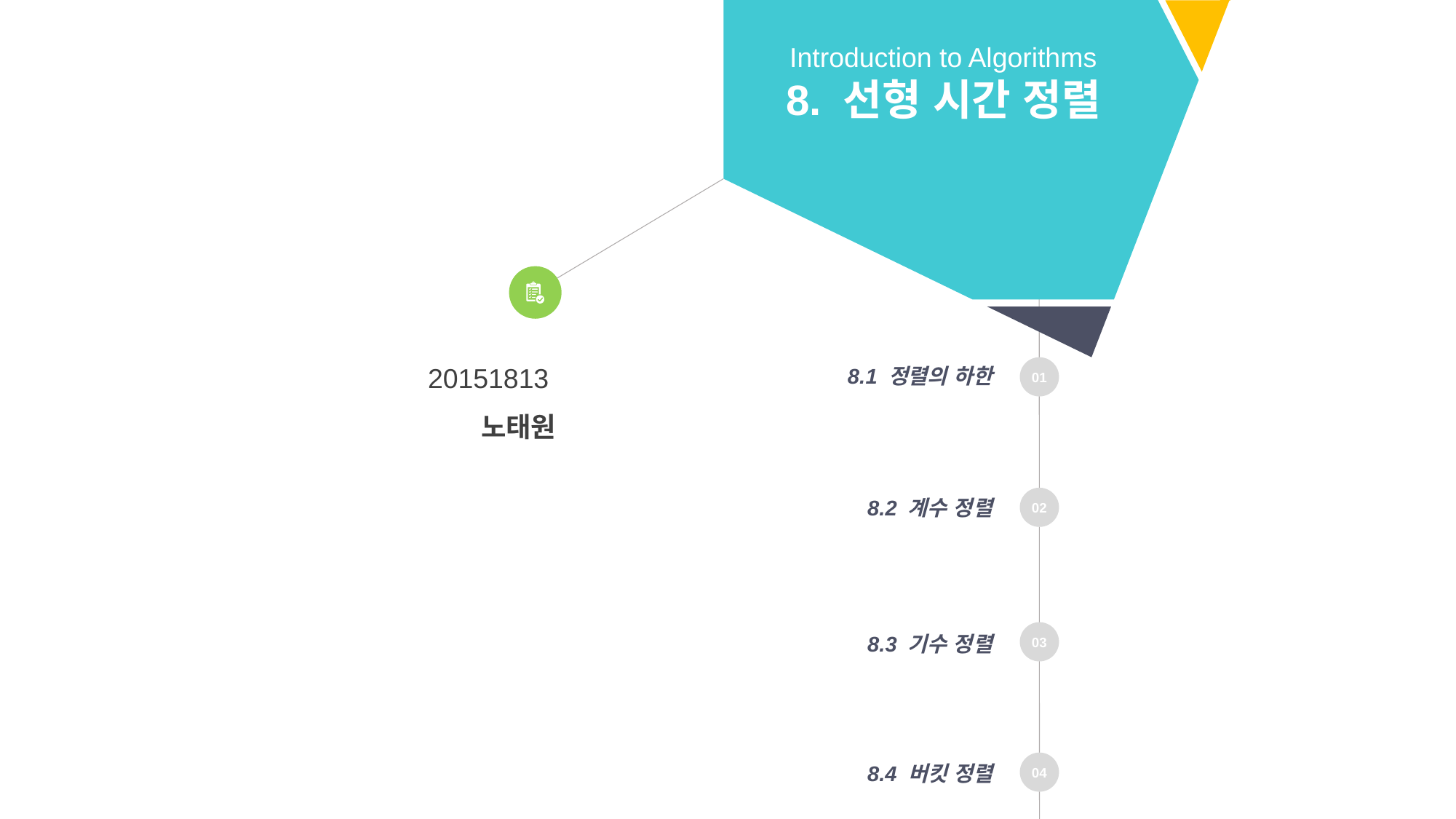

Introduction to Algorithms
8. 선형 시간 정렬

20151813
노태원
8.1 정렬의 하한
01
02
8.2 계수 정렬
03
8.3 기수 정렬
04
8.4 버킷 정렬